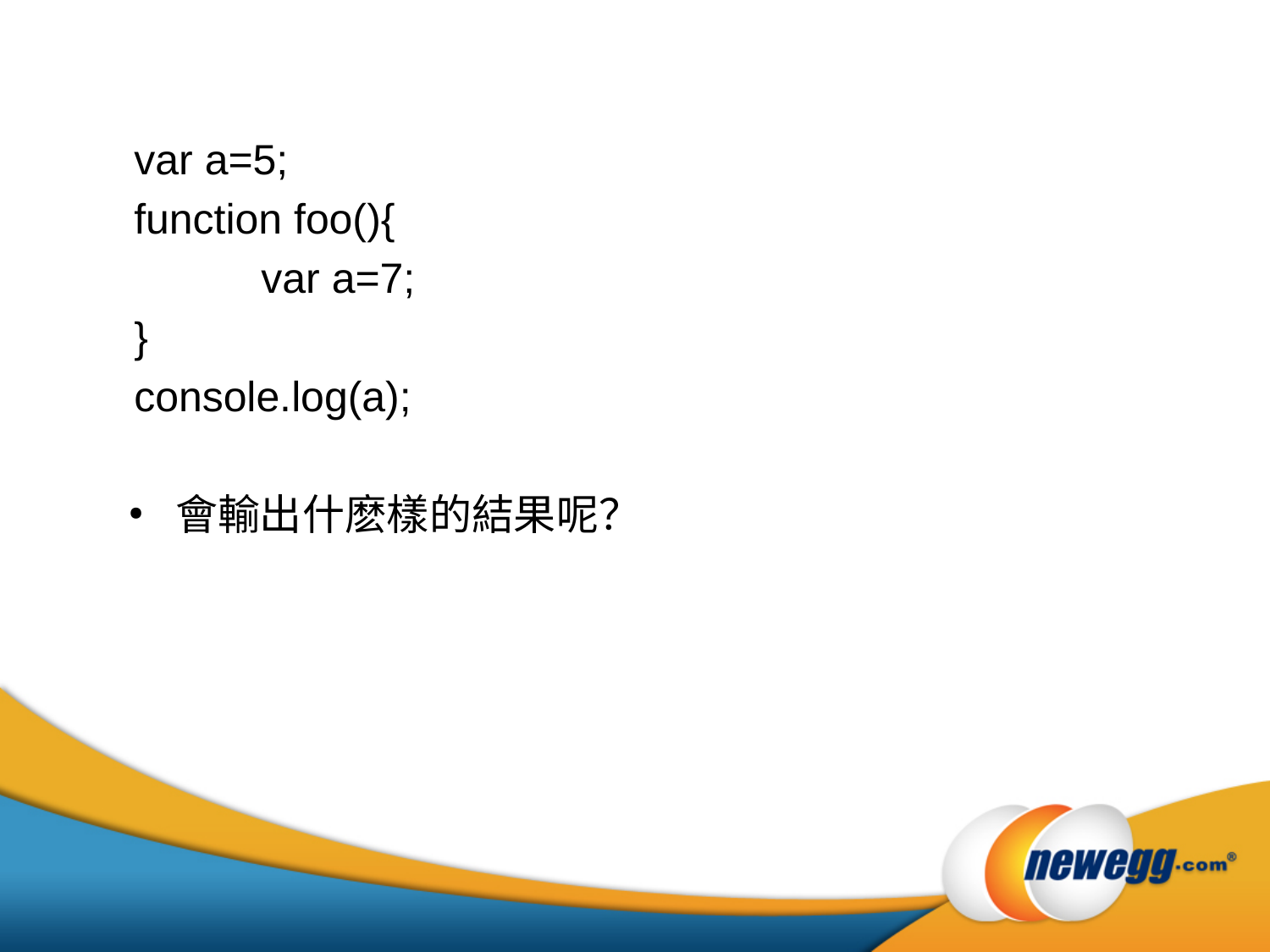

var a=5;
function foo(){
	var a=7;
}
console.log(a);

會輸出什麽樣的結果呢？